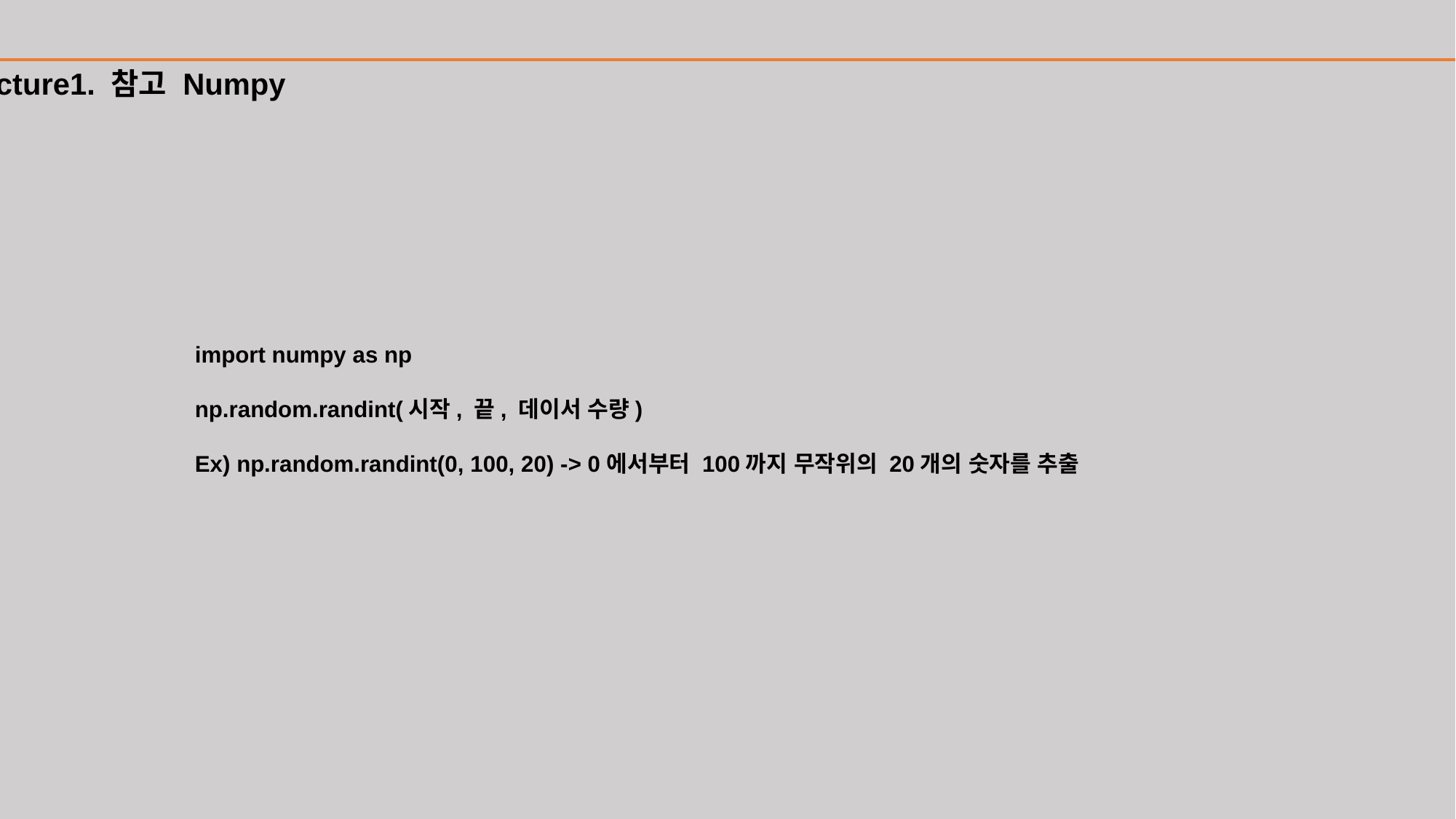

Lecture1. 참고 Numpy
import numpy as np

np.random.randint(시작, 끝, 데이서 수량)

Ex) np.random.randint(0, 100, 20) -> 0에서부터 100까지 무작위의 20개의 숫자를 추출